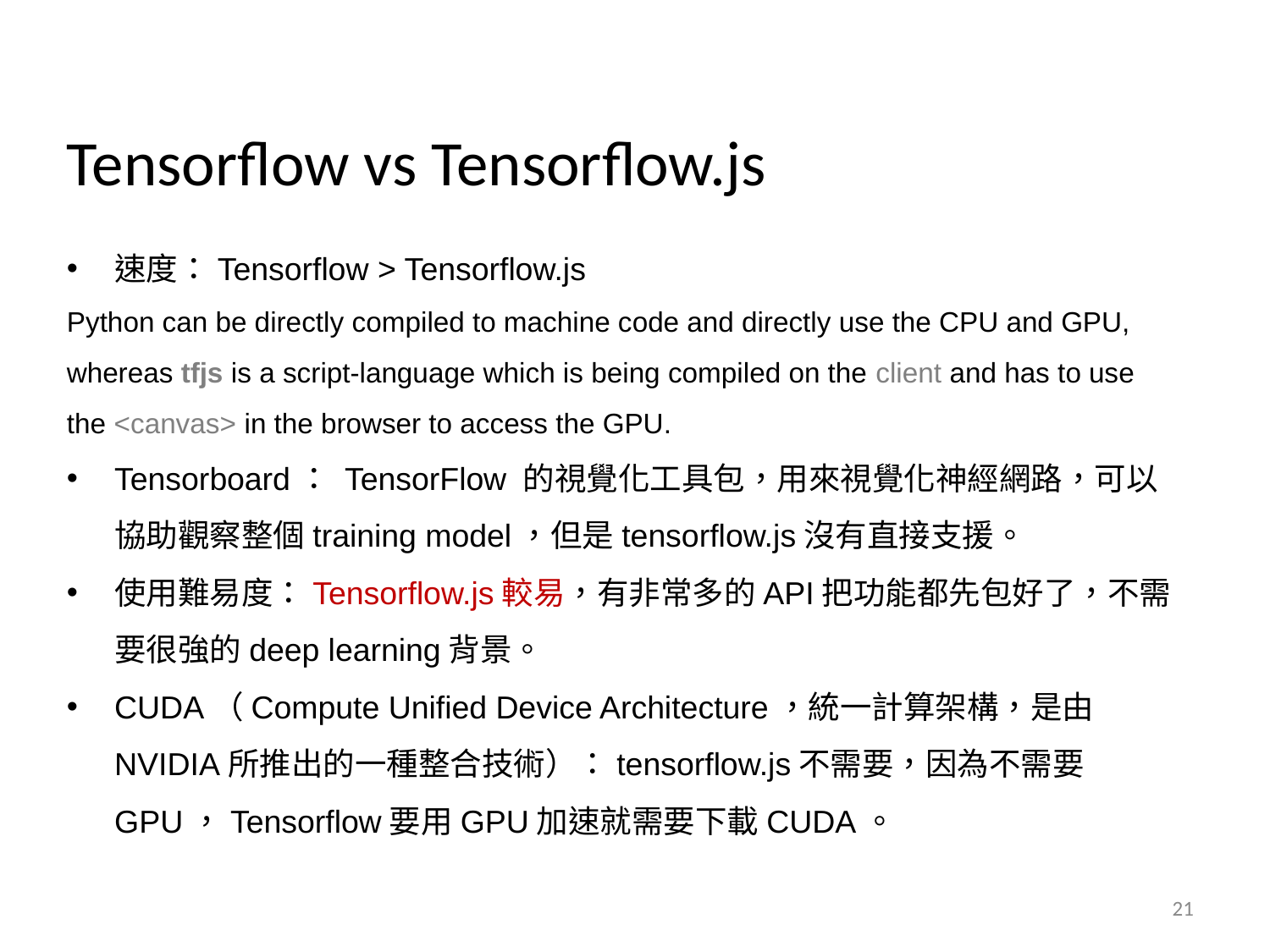

Tensorflow vs Tensorflow.js
速度：Tensorflow > Tensorflow.js
Python can be directly compiled to machine code and directly use the CPU and GPU, whereas tfjs is a script-language which is being compiled on the client and has to use the <canvas> in the browser to access the GPU.
Tensorboard： TensorFlow 的視覺化工具包，用來視覺化神經網路，可以協助觀察整個training model，但是tensorflow.js沒有直接支援。
使用難易度：Tensorflow.js較易，有非常多的API把功能都先包好了，不需要很強的deep learning背景。
CUDA（Compute Unified Device Architecture，統一計算架構，是由NVIDIA所推出的一種整合技術）：tensorflow.js不需要，因為不需要GPU，Tensorflow要用GPU加速就需要下載CUDA。
21